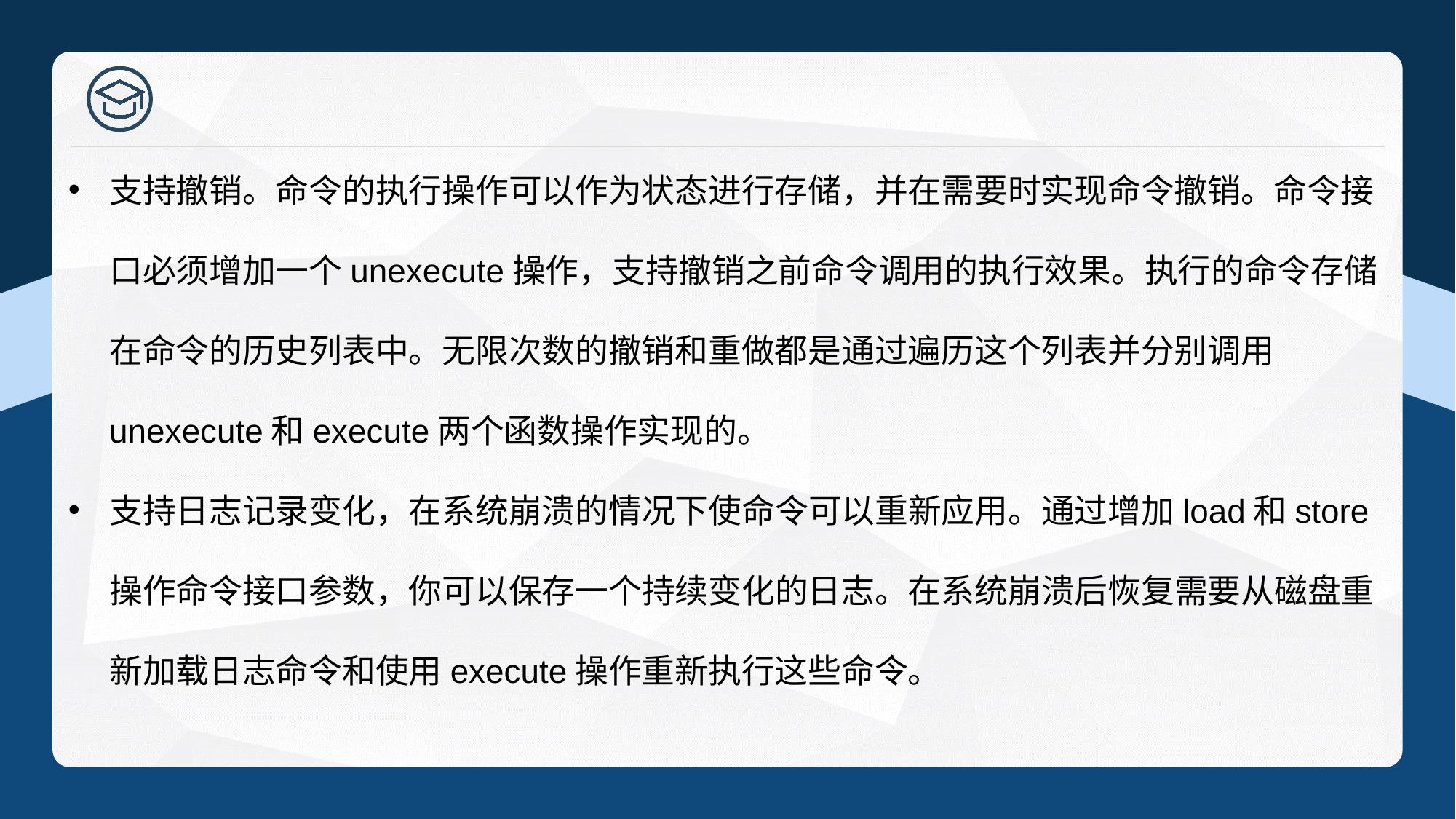

支持撤销。命令的执行操作可以作为状态进行存储，并在需要时实现命令撤销。命令接口必须增加一个unexecute操作，支持撤销之前命令调用的执行效果。执行的命令存储在命令的历史列表中。无限次数的撤销和重做都是通过遍历这个列表并分别调用unexecute和execute两个函数操作实现的。
支持日志记录变化，在系统崩溃的情况下使命令可以重新应用。通过增加load和store操作命令接口参数，你可以保存一个持续变化的日志。在系统崩溃后恢复需要从磁盘重新加载日志命令和使用execute操作重新执行这些命令。

子煜